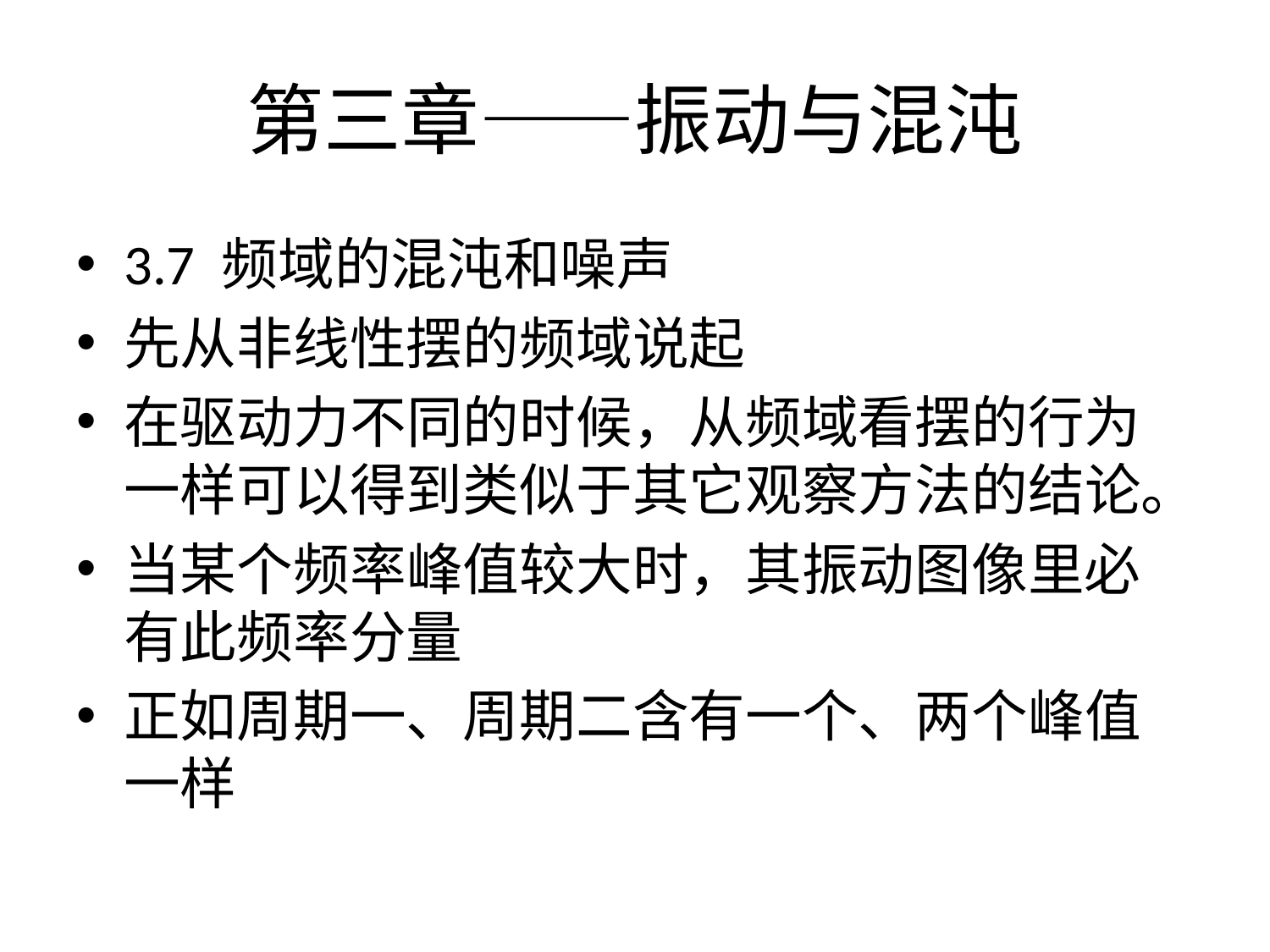

# 第三章——振动与混沌
3.7 频域的混沌和噪声
先从非线性摆的频域说起
在驱动力不同的时候，从频域看摆的行为一样可以得到类似于其它观察方法的结论。
当某个频率峰值较大时，其振动图像里必有此频率分量
正如周期一、周期二含有一个、两个峰值一样